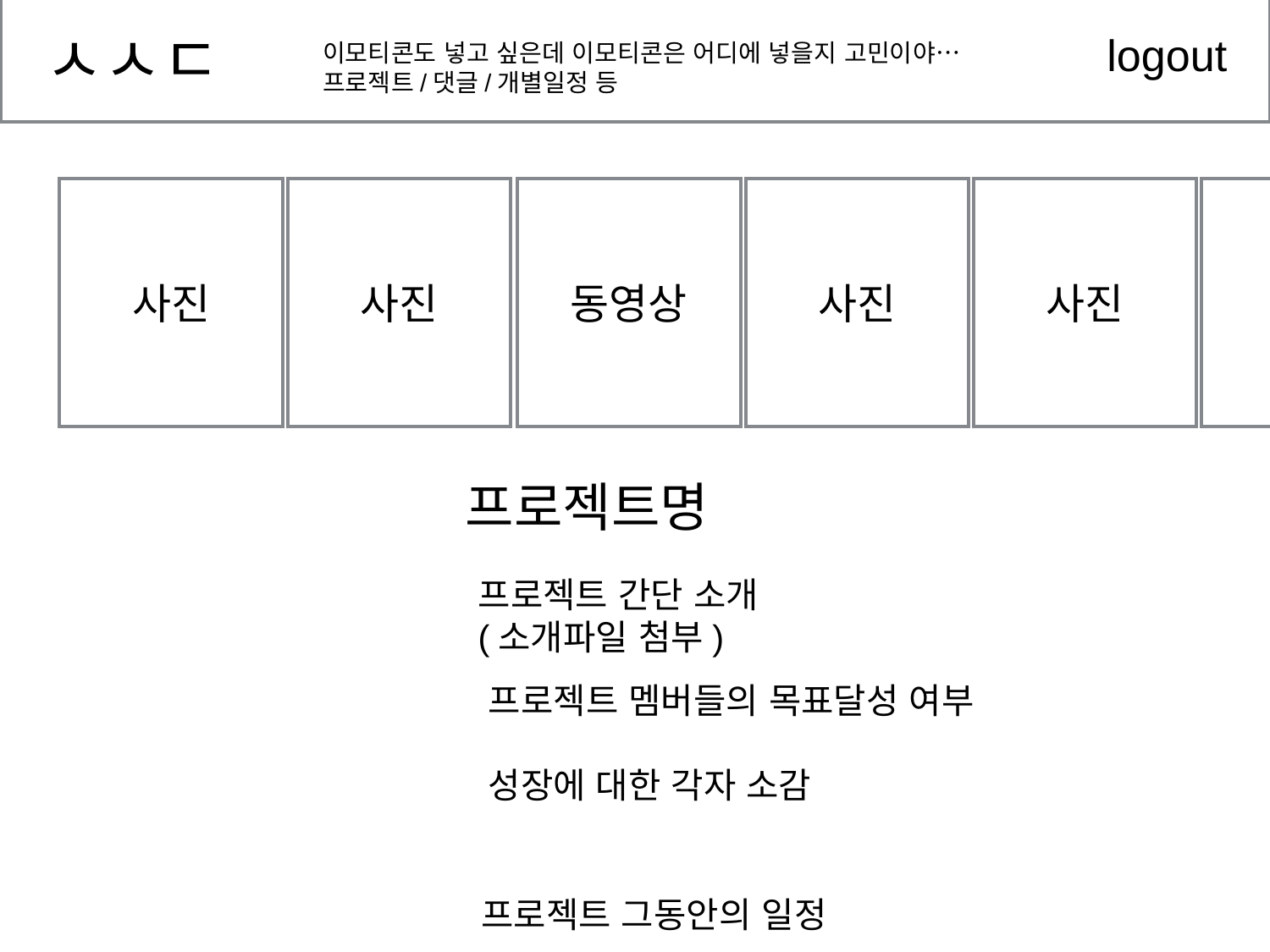

ㅅㅅㄷ
logout
이모티콘도 넣고 싶은데 이모티콘은 어디에 넣을지 고민이야…
프로젝트/댓글/개별일정 등
사진
사진
동영상
사진
사진
사진
프로젝트명
프로젝트 간단 소개
(소개파일 첨부)

프로젝트 멤버들의 목표달성 여부

성장에 대한 각자 소감
프로젝트 그동안의 일정
| 9/8 | 4:15 | 행아웃 |
| --- | --- | --- |
| 9/9 | 2:00 | 회의 |
| 9/10 | 12:00 | 각자 점심 식사 |
| 9/11 | 13:00 | 낮잠 |
댓글, 좋아요, 이모티콘 등